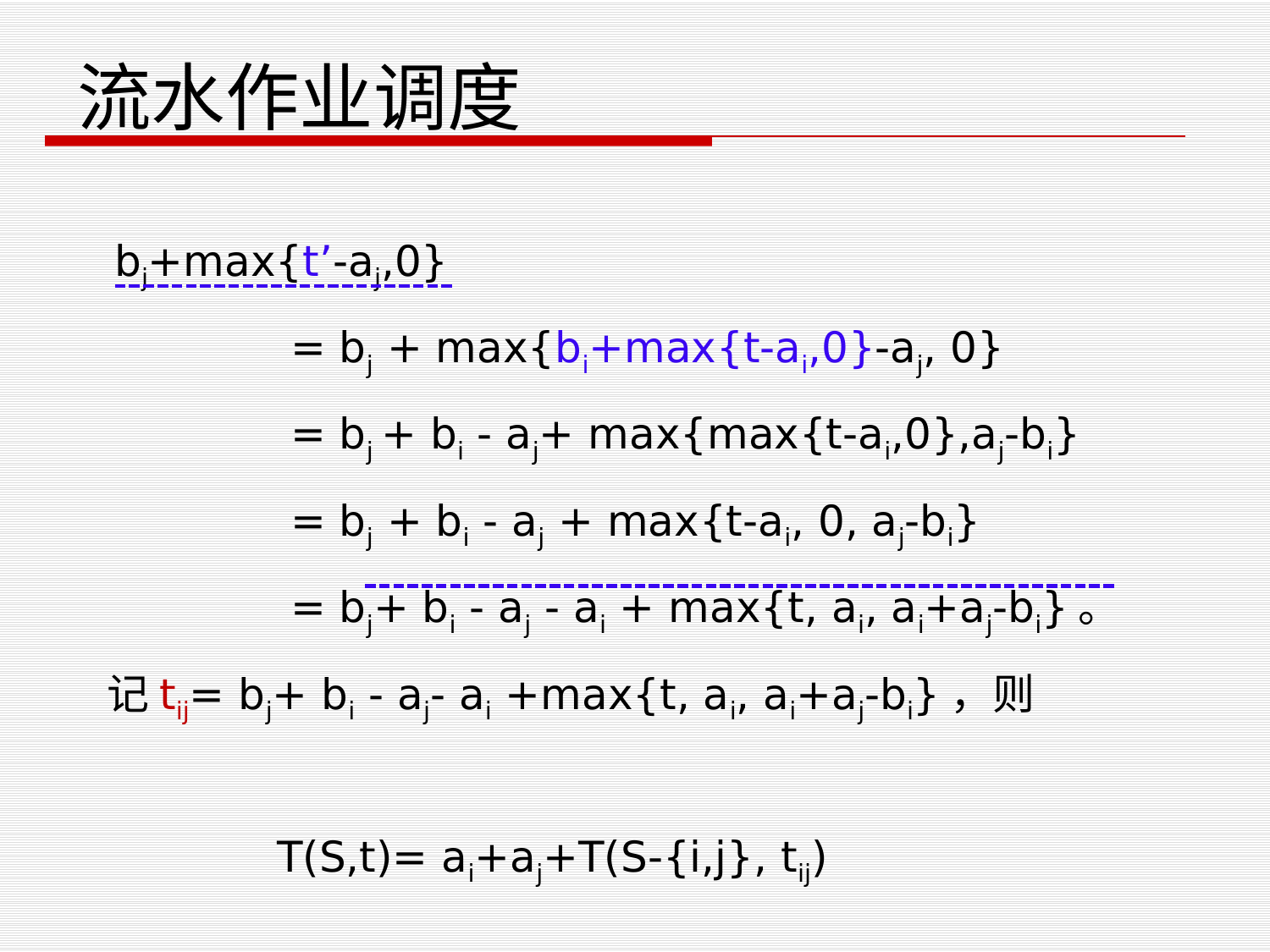

流水作业调度

  bj+max{t’-aj,0}
               = bj + max{bi+max{t-ai,0}-aj, 0}
               = bj + bi - aj+ max{max{t-ai,0},aj-bi}
               = bj + bi - aj + max{t-ai, 0, aj-bi}
               = bj+ bi - aj - ai + max{t, ai, ai+aj-bi}。
 记tij= bj+ bi - aj- ai +max{t, ai, ai+aj-bi}，则

              T(S,t)= ai+aj+T(S-{i,j}, tij)